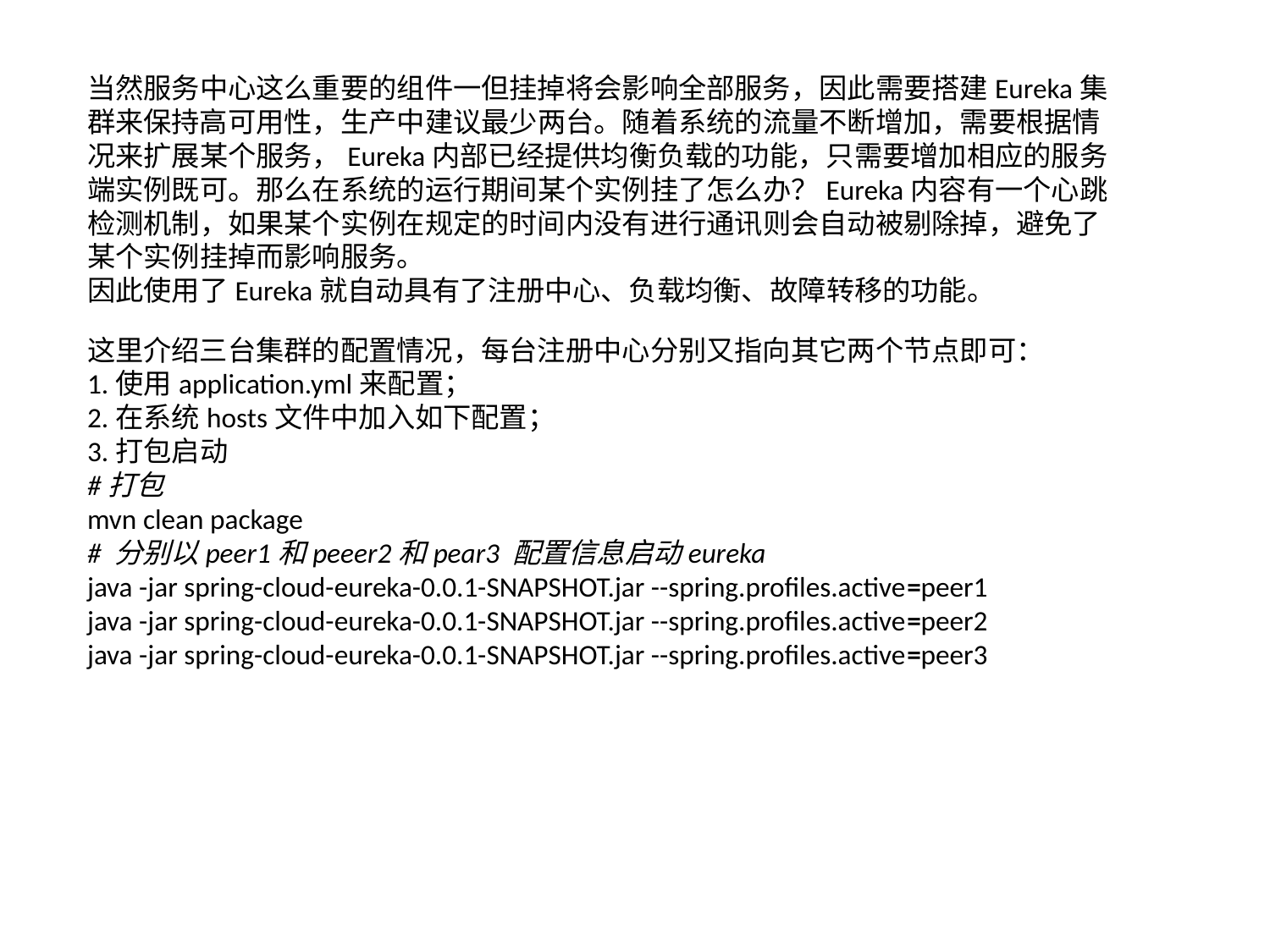

当然服务中心这么重要的组件一但挂掉将会影响全部服务，因此需要搭建Eureka集群来保持高可用性，生产中建议最少两台。随着系统的流量不断增加，需要根据情况来扩展某个服务，Eureka内部已经提供均衡负载的功能，只需要增加相应的服务端实例既可。那么在系统的运行期间某个实例挂了怎么办？Eureka内容有一个心跳检测机制，如果某个实例在规定的时间内没有进行通讯则会自动被剔除掉，避免了某个实例挂掉而影响服务。
因此使用了Eureka就自动具有了注册中心、负载均衡、故障转移的功能。
这里介绍三台集群的配置情况，每台注册中心分别又指向其它两个节点即可：
1.使用application.yml来配置；
2.在系统hosts文件中加入如下配置；
3.打包启动
#打包
mvn clean package
# 分别以peer1和peeer2和pear3 配置信息启动eureka
java -jar spring-cloud-eureka-0.0.1-SNAPSHOT.jar --spring.profiles.active=peer1
java -jar spring-cloud-eureka-0.0.1-SNAPSHOT.jar --spring.profiles.active=peer2
java -jar spring-cloud-eureka-0.0.1-SNAPSHOT.jar --spring.profiles.active=peer3